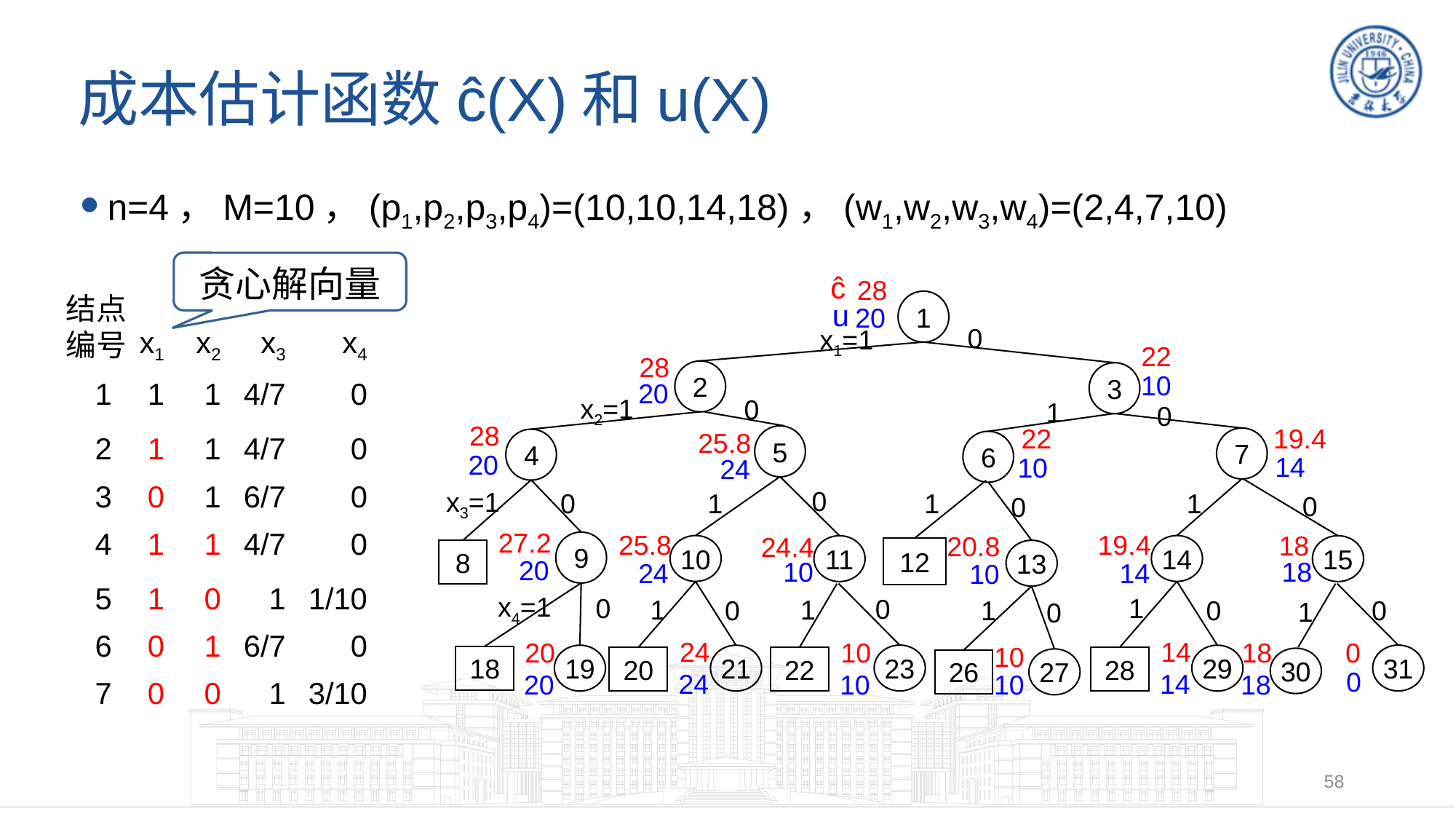

# 成本估计函数ĉ(X)和u(X)
n=4，M=10，(p1,p2,p3,p4)=(10,10,14,18)，(w1,w2,w3,w4)=(2,4,7,10)
贪心解向量
ĉ
28
u
1
20
0
x1=1
22
28
2
3
10
20
x2=1
0
1
0
28
22
19.4
25.8
5
7
4
6
20
14
10
24
结点编号
|  | x1 | x2 | x3 | x4 |
| --- | --- | --- | --- | --- |
| 1 | 1 | 1 | 4/7 | 0 |
| 2 | 1 | 1 | 4/7 | 0 |
| 3 | 0 | 1 | 6/7 | 0 |
| 4 | 1 | 1 | 4/7 | 0 |
| 5 | 1 | 0 | 1 | 1/10 |
| 6 | 0 | 1 | 6/7 | 0 |
| 7 | 0 | 0 | 1 | 3/10 |
0
x3=1
1
1
0
1
0
0
27.2
25.8
19.4
18
20.8
24.4
9
10
14
11
15
12
13
8
20
10
18
24
14
10
x4=1
0
1
0
1
1
0
0
0
1
1
0
24
14
0
20
10
18
10
23
31
19
21
29
18
22
20
28
30
27
26
0
24
14
20
10
10
18
58